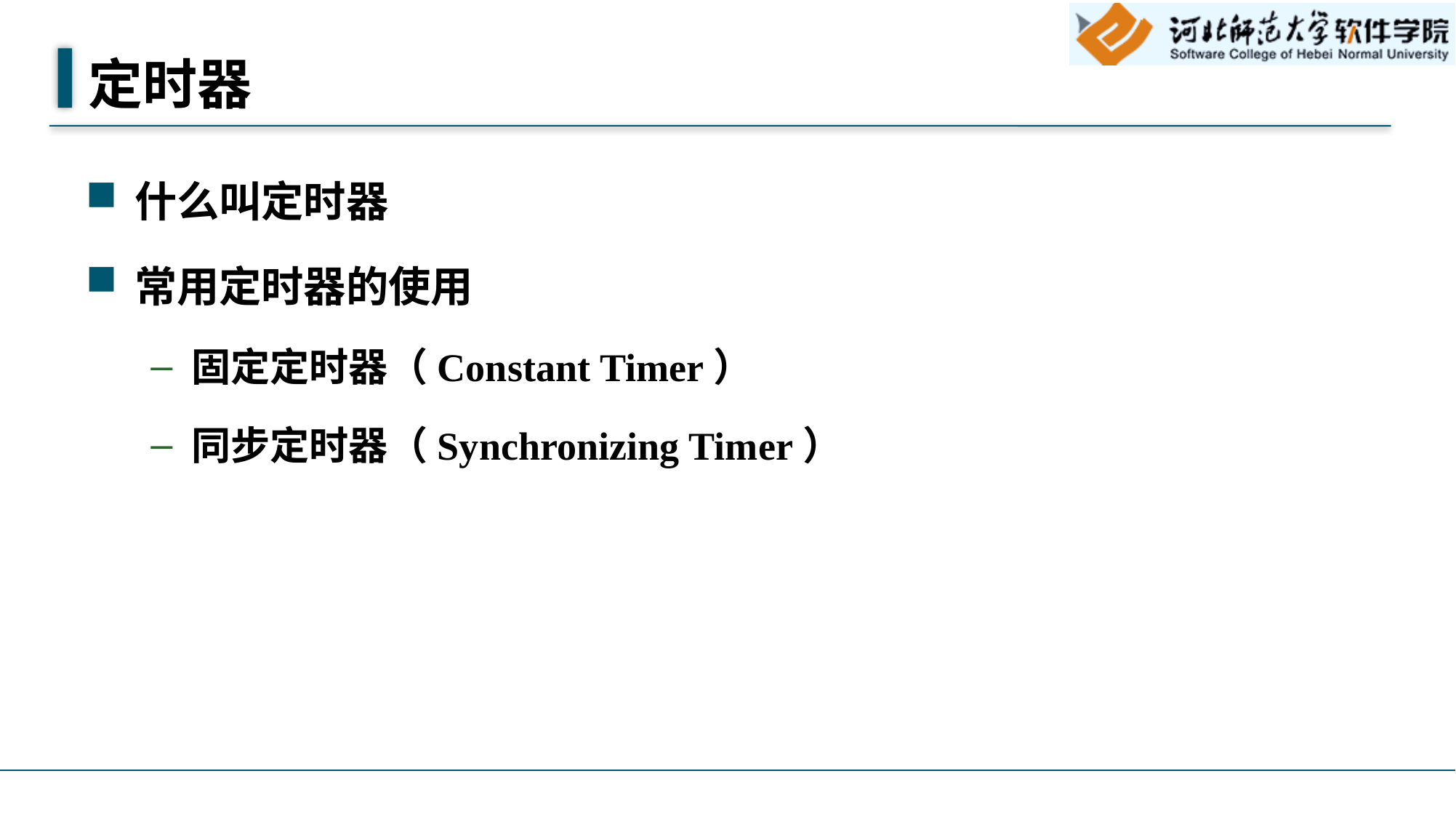

# 定时器
什么叫定时器
常用定时器的使用
固定定时器（Constant Timer）
同步定时器（Synchronizing Timer）